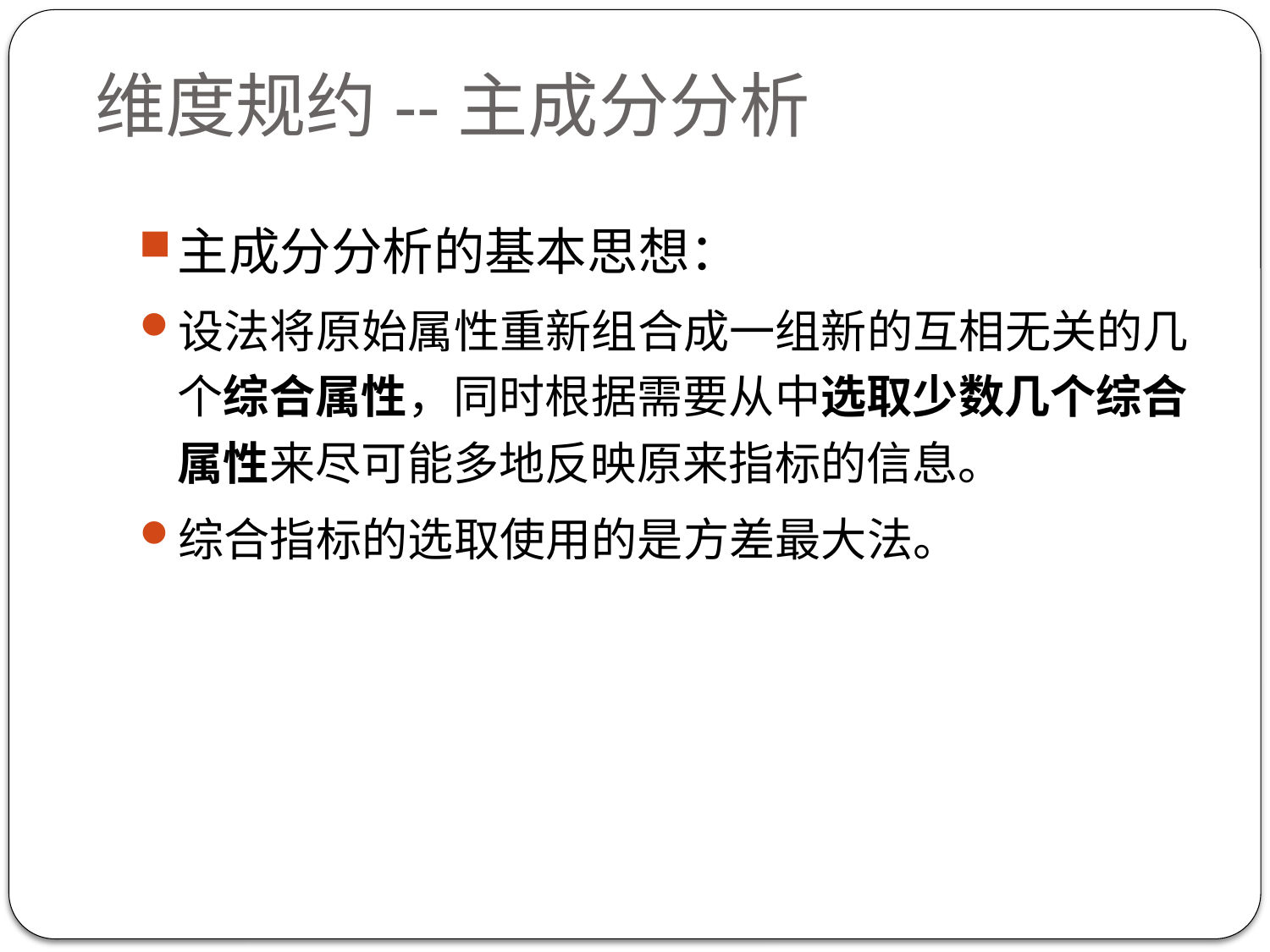

# 维度规约--主成分分析
主成分分析的基本思想：
设法将原始属性重新组合成一组新的互相无关的几个综合属性，同时根据需要从中选取少数几个综合属性来尽可能多地反映原来指标的信息。
综合指标的选取使用的是方差最大法。
79